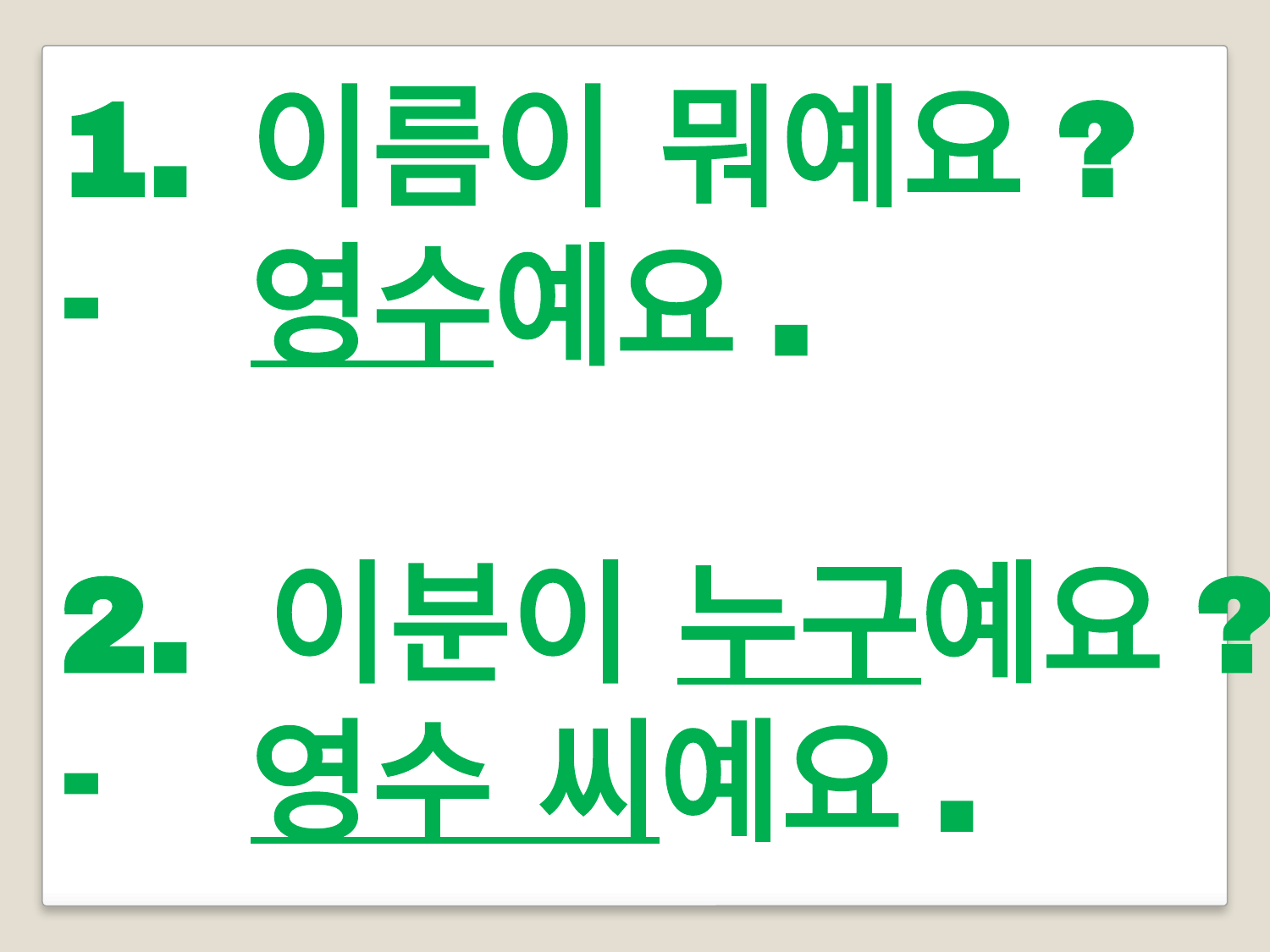

이름이 뭐예요?
영수예요.

2. 이분이 누구예요?
영수 씨예요.